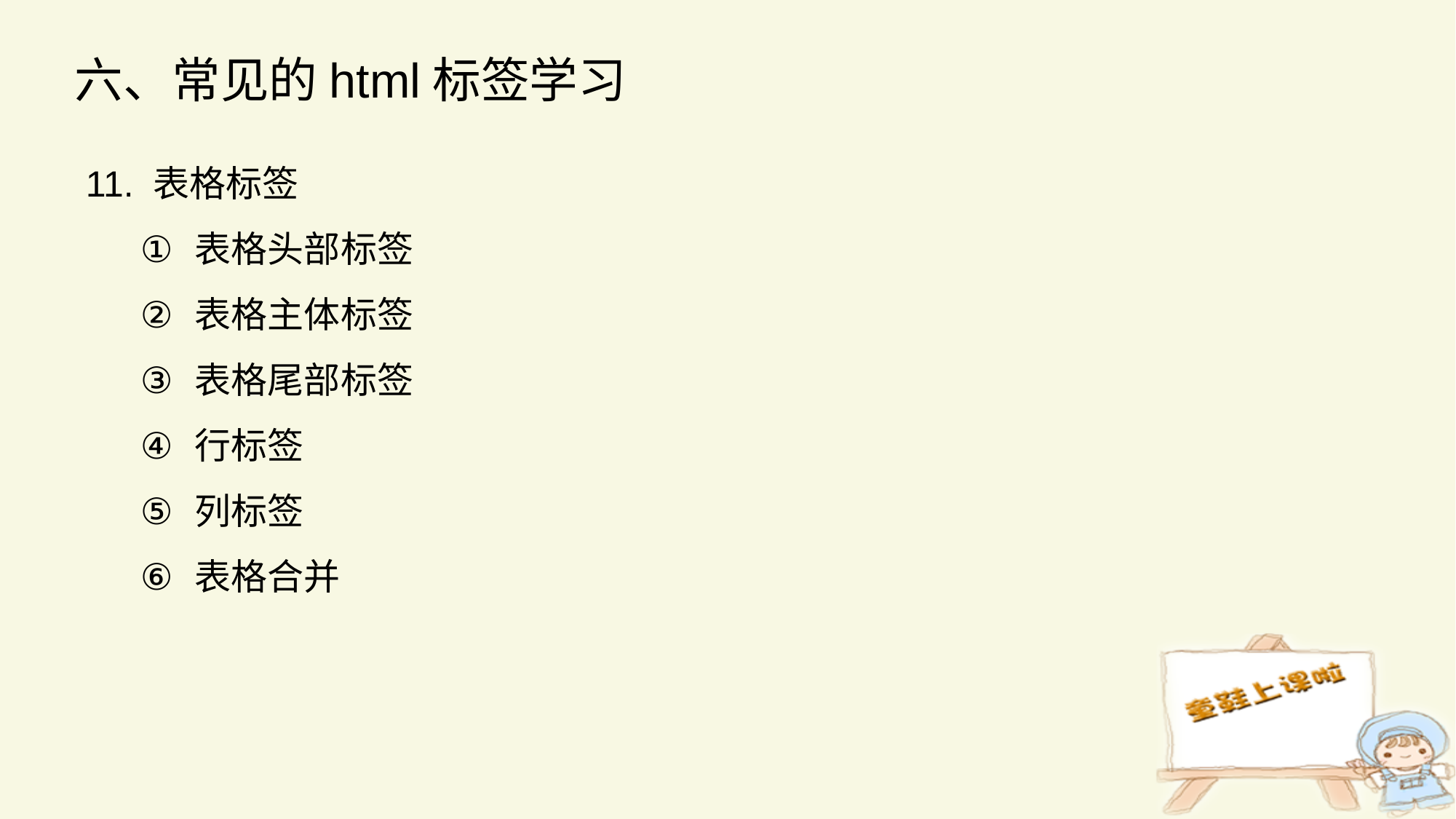

六、常见的html标签学习
11. 表格标签
表格头部标签
表格主体标签
表格尾部标签
行标签
列标签
表格合并